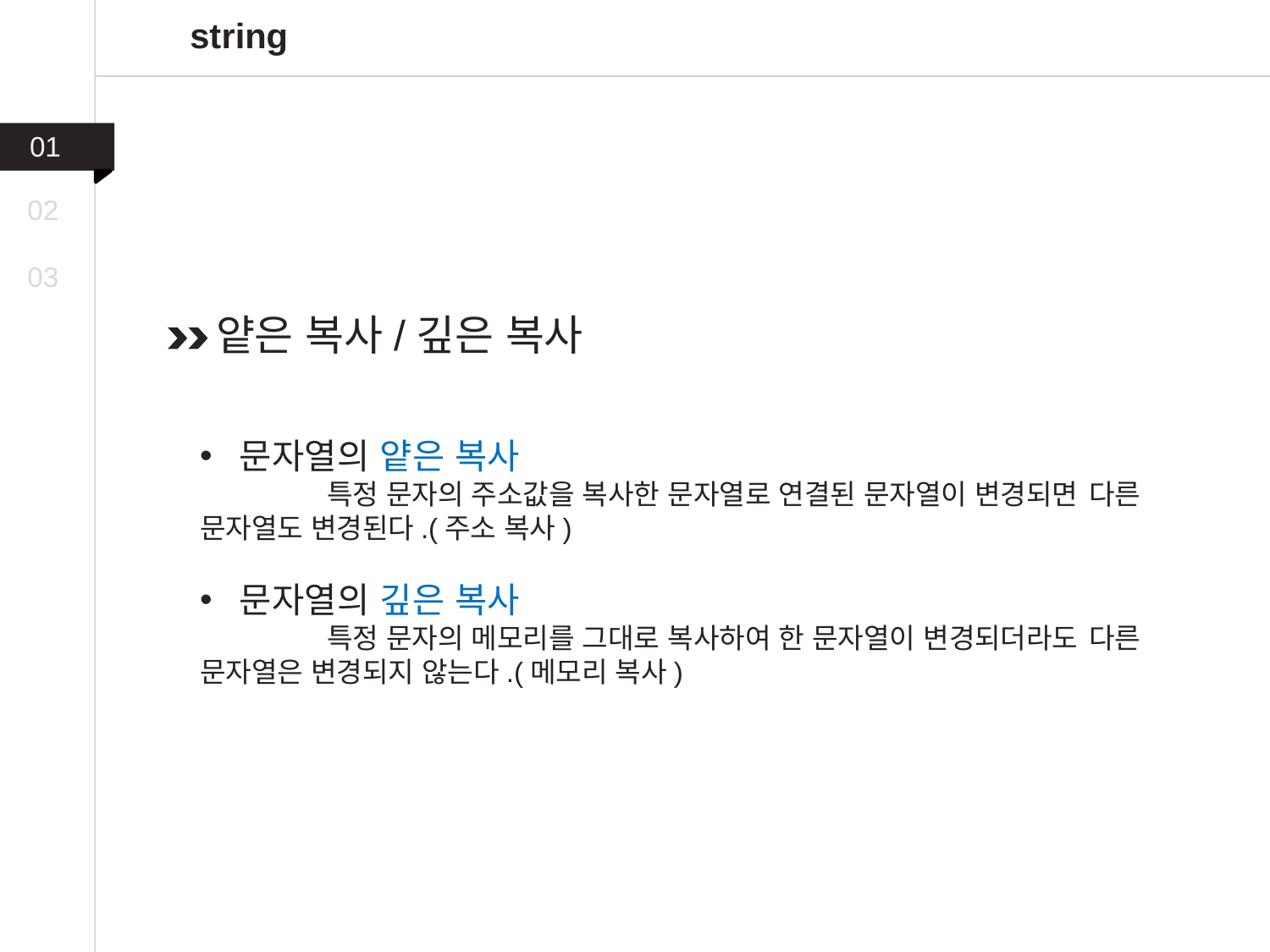

string
01

02
03
 얕은 복사/깊은 복사

문자열의 얕은 복사
	특정 문자의 주소값을 복사한 문자열로 연결된 문자열이 변경되면 	다른 문자열도 변경된다.(주소 복사)

문자열의 깊은 복사
	특정 문자의 메모리를 그대로 복사하여 한 문자열이 변경되더라도 	다른 문자열은 변경되지 않는다.(메모리 복사)